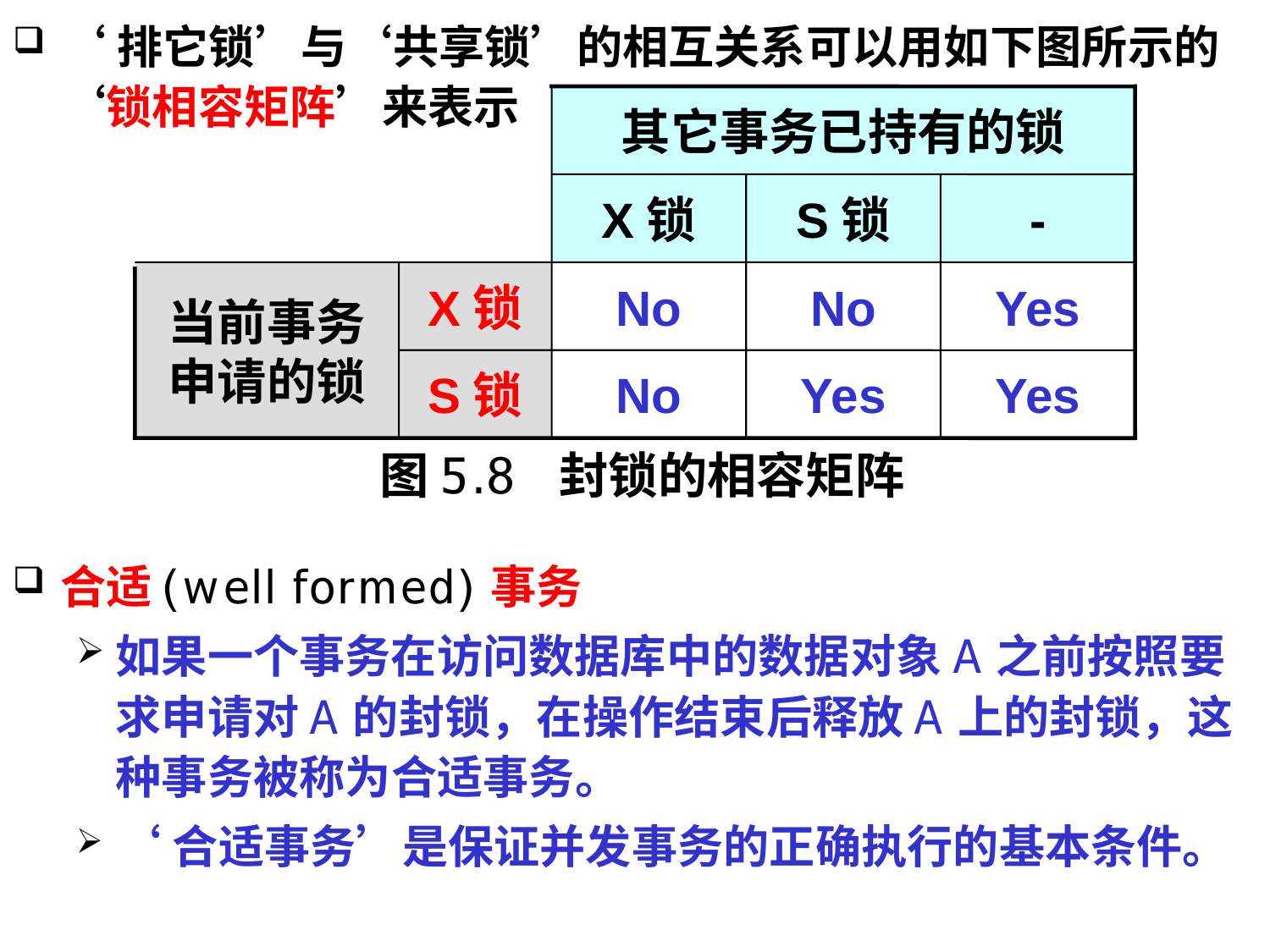

# ‘排它锁’与‘共享锁’的相互关系可以用如下图所示的‘锁相容矩阵’来表示
其它事务已持有的锁

X锁

S锁

-

当前事务申请的锁

X锁

No
No
Yes

S锁

No
Yes
Yes
图5.8  封锁的相容矩阵

合适(well formed)事务
如果一个事务在访问数据库中的数据对象A之前按照要求申请对A的封锁，在操作结束后释放A上的封锁，这种事务被称为合适事务。
‘合适事务’是保证并发事务的正确执行的基本条件。
111